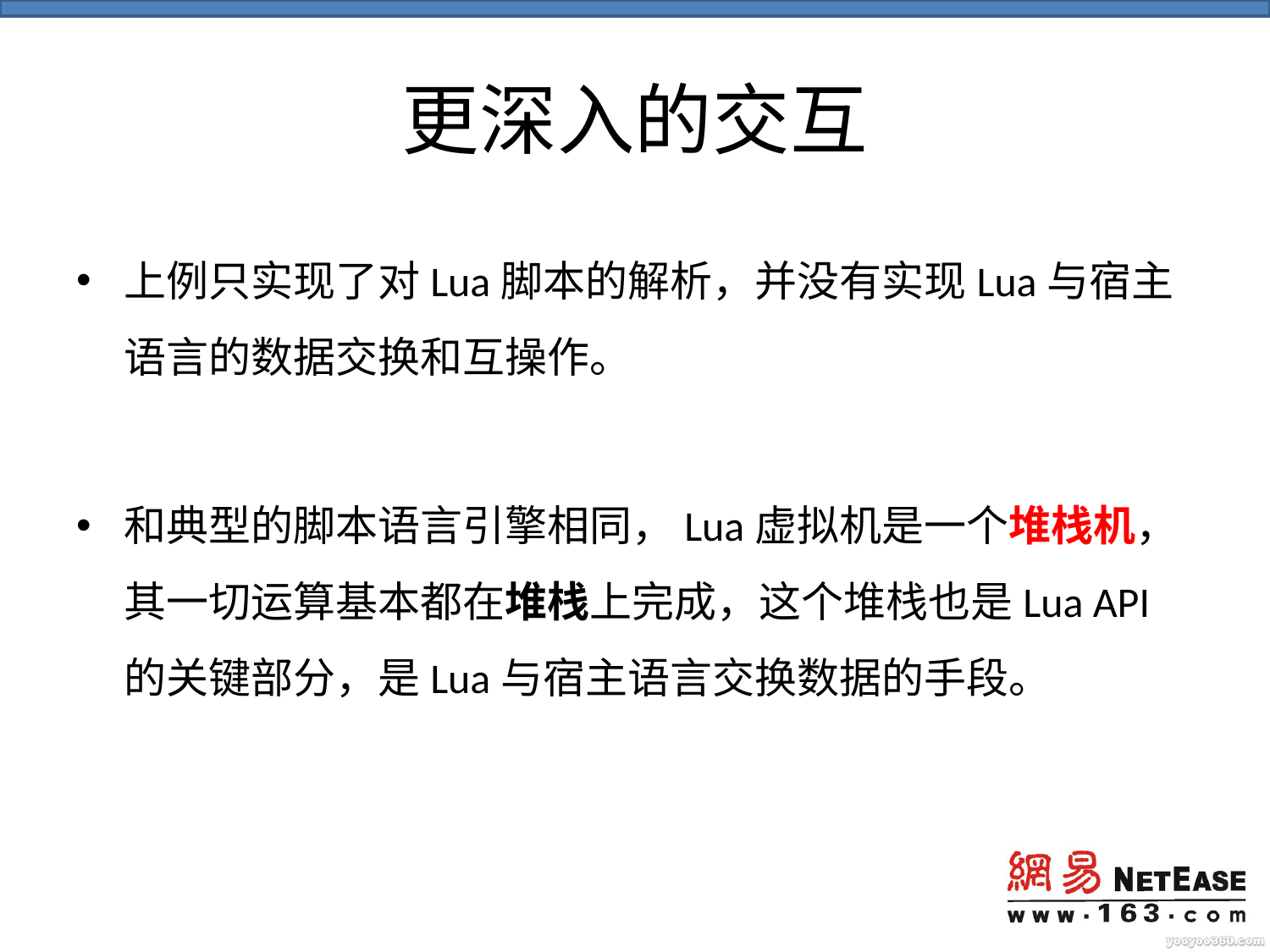

# 更深入的交互
上例只实现了对Lua脚本的解析，并没有实现Lua与宿主语言的数据交换和互操作。

和典型的脚本语言引擎相同，Lua虚拟机是一个堆栈机，其一切运算基本都在堆栈上完成，这个堆栈也是Lua API的关键部分，是Lua与宿主语言交换数据的手段。